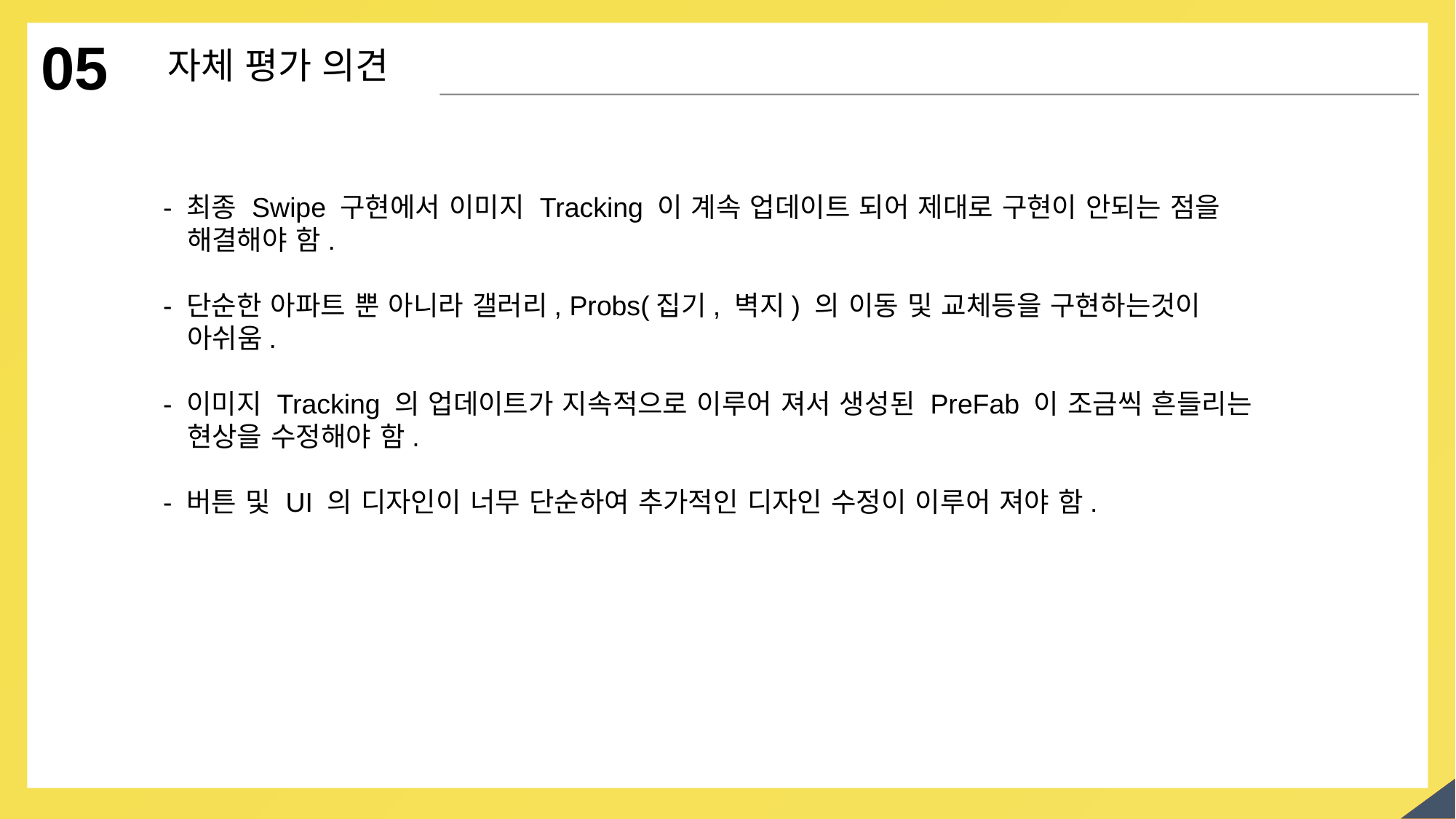

05
자체 평가 의견

- 최종 Swipe 구현에서 이미지 Tracking 이 계속 업데이트 되어 제대로 구현이 안되는 점을
  해결해야 함.

- 단순한 아파트 뿐 아니라 갤러리, Probs(집기, 벽지) 의 이동 및 교체등을 구현하는것이
  아쉬움.

- 이미지 Tracking 의 업데이트가 지속적으로 이루어 져서 생성된 PreFab 이 조금씩 흔들리는
  현상을 수정해야 함.

- 버튼 및 UI 의 디자인이 너무 단순하여 추가적인 디자인 수정이 이루어 져야 함.